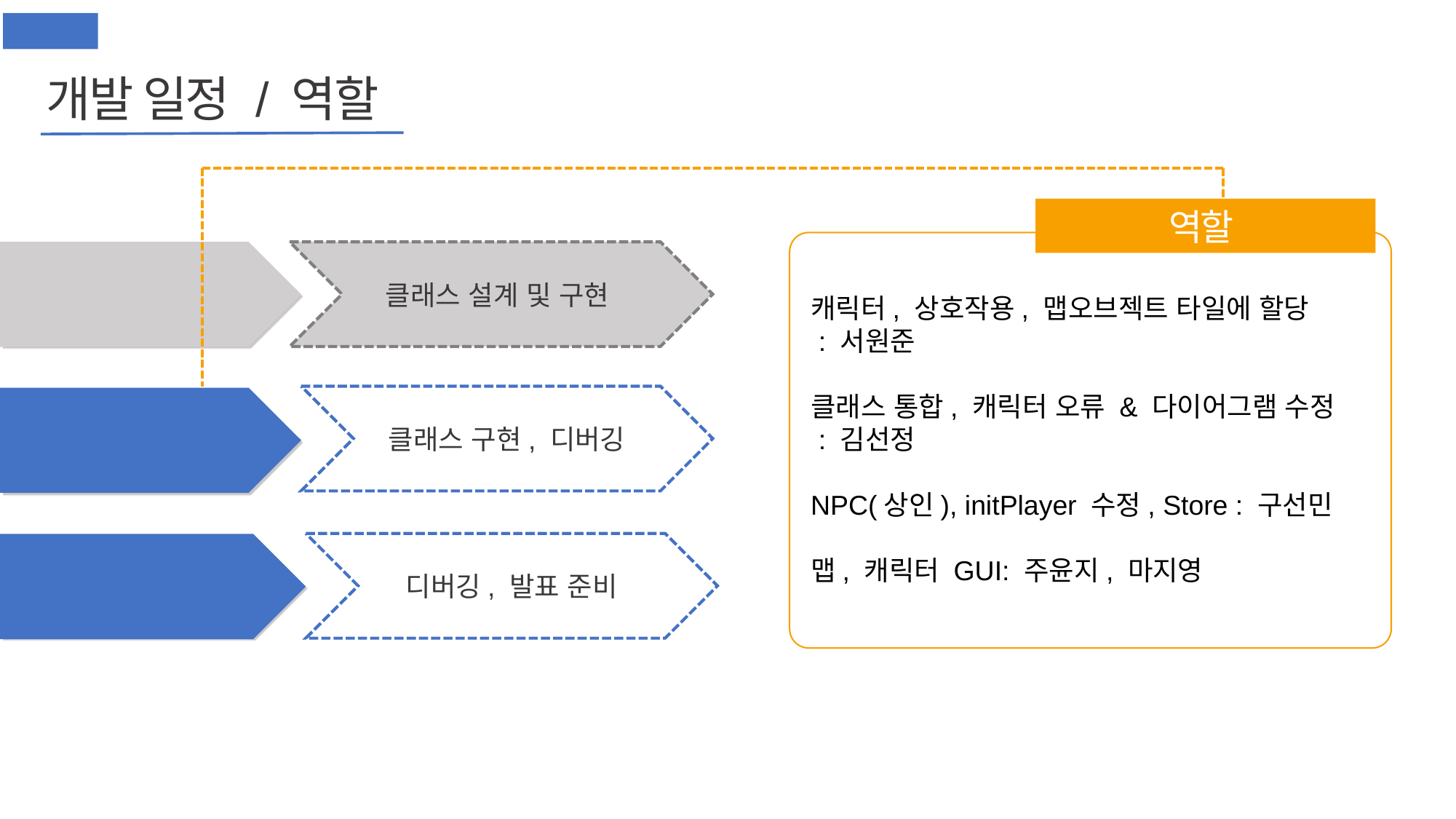

* 쁠쁠 *
개발 일정 / 역할
역할

2주차
클래스 설계 및 구현
캐릭터, 상호작용, 맵오브젝트 타일에 할당
 : 서원준

클래스 통합, 캐릭터 오류 & 다이어그램 수정
 : 김선정

NPC(상인), initPlayer 수정, Store : 구선민

맵, 캐릭터 GUI: 주윤지, 마지영
클래스 구현, 디버깅
3주차
디버깅, 발표 준비
4주차